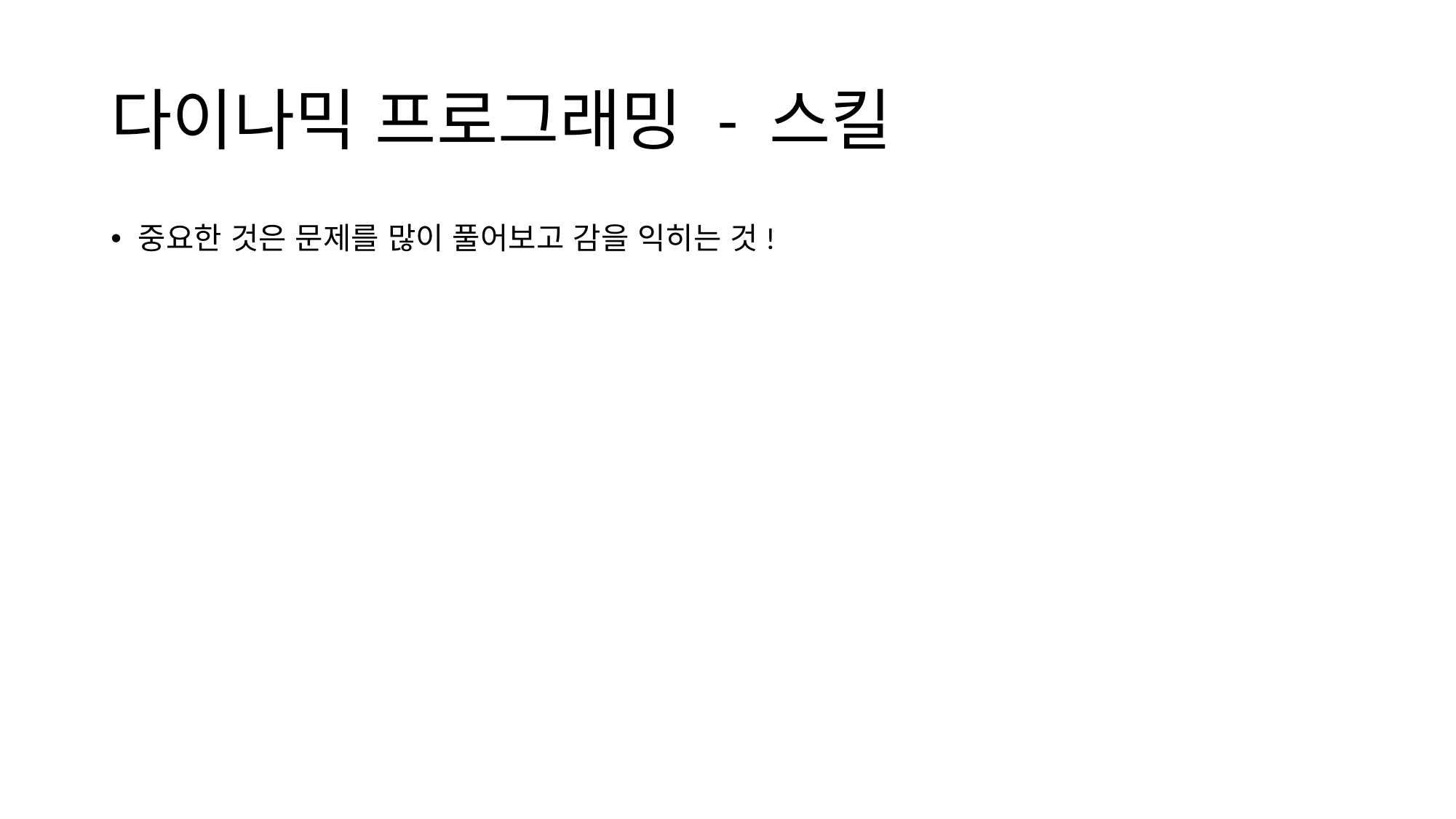

# 다이나믹 프로그래밍 - 스킬
중요한 것은 문제를 많이 풀어보고 감을 익히는 것!